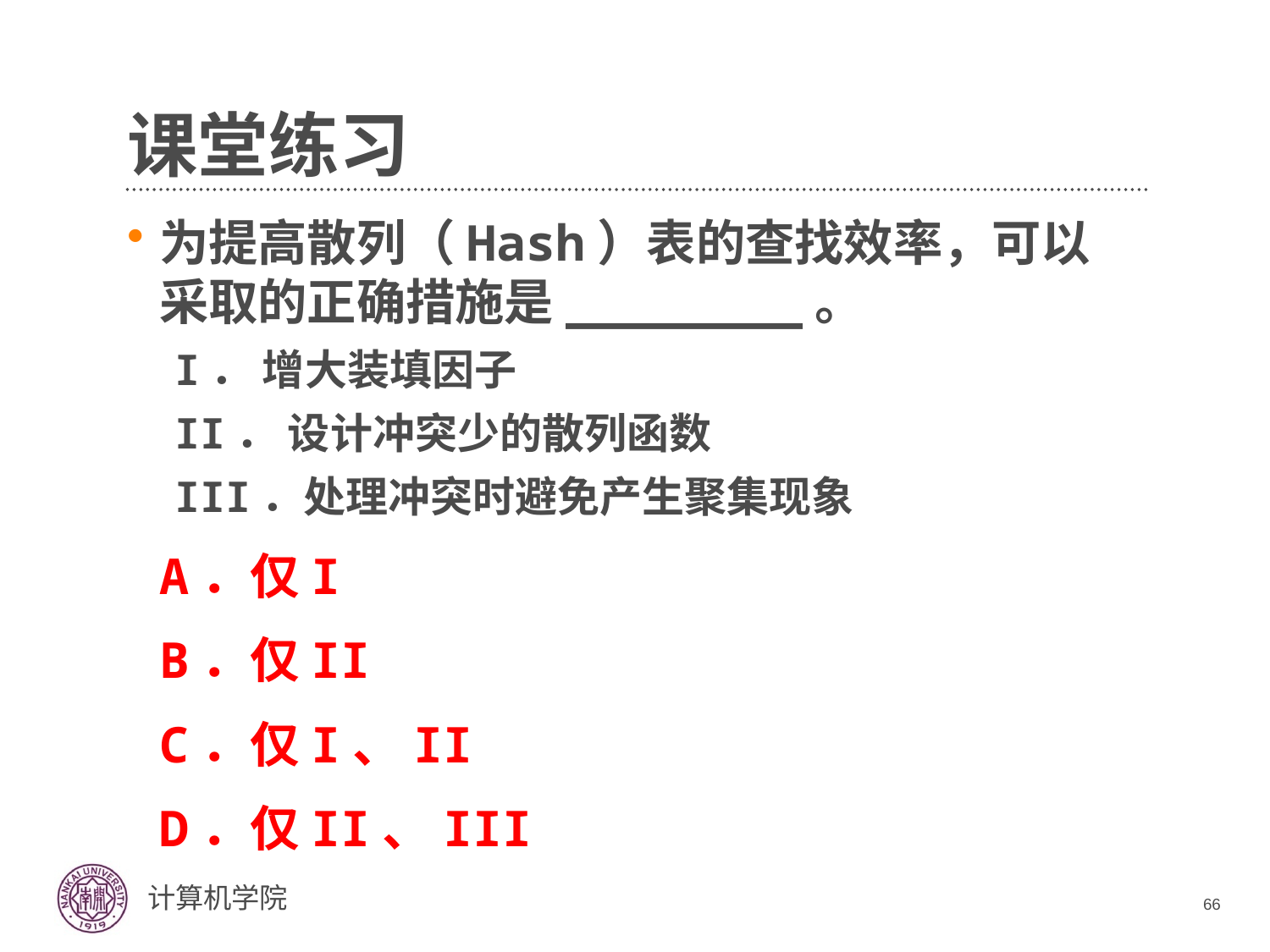

# 课堂练习
为提高散列（Hash）表的查找效率，可以采取的正确措施是________。
I． 增大装填因子
II． 设计冲突少的散列函数
III．处理冲突时避免产生聚集现象
	A．仅I
	B．仅II
	C．仅I、II
	D．仅II、III
66